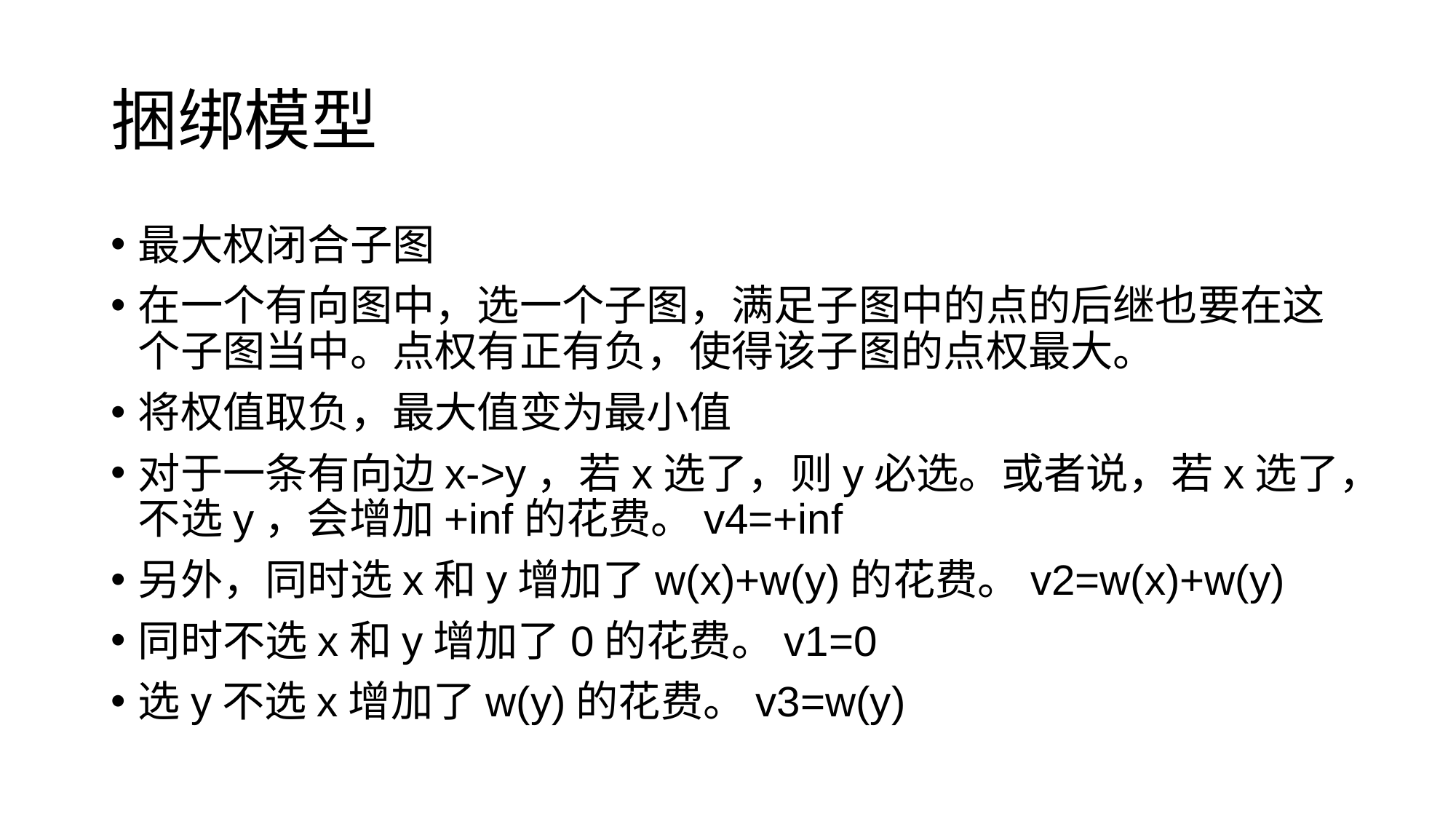

# 捆绑模型
最大权闭合子图
在一个有向图中，选一个子图，满足子图中的点的后继也要在这个子图当中。点权有正有负，使得该子图的点权最大。
将权值取负，最大值变为最小值
对于一条有向边x->y，若x选了，则y必选。或者说，若x选了，不选y，会增加+inf的花费。v4=+inf
另外，同时选x和y增加了w(x)+w(y)的花费。v2=w(x)+w(y)
同时不选x和y增加了0的花费。v1=0
选y不选x增加了w(y)的花费。v3=w(y)